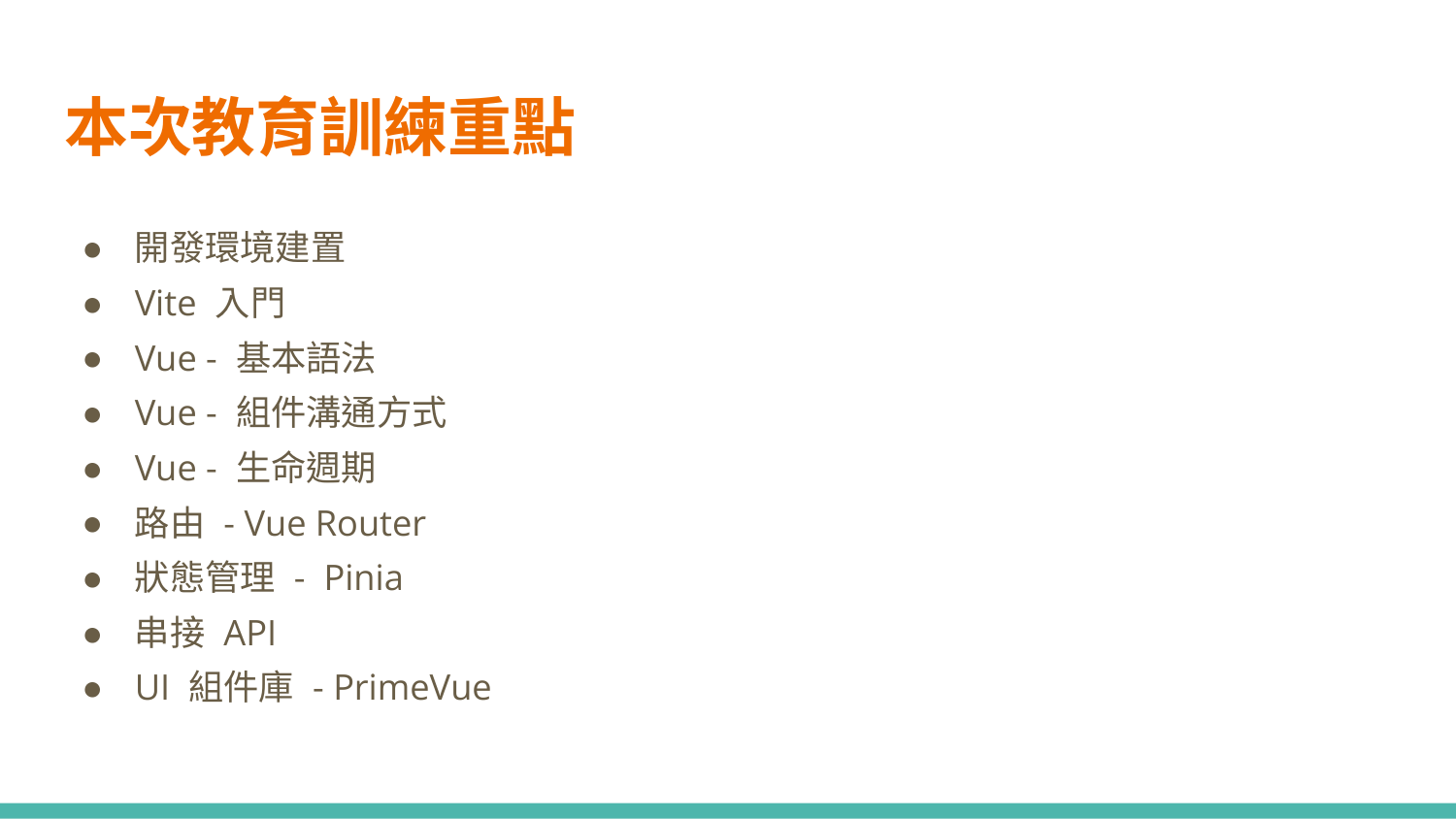

# 本次教育訓練重點
開發環境建置
Vite 入門
Vue - 基本語法
Vue - 組件溝通方式
Vue - 生命週期
路由 - Vue Router
狀態管理 -  Pinia
串接 API
UI 組件庫 - PrimeVue